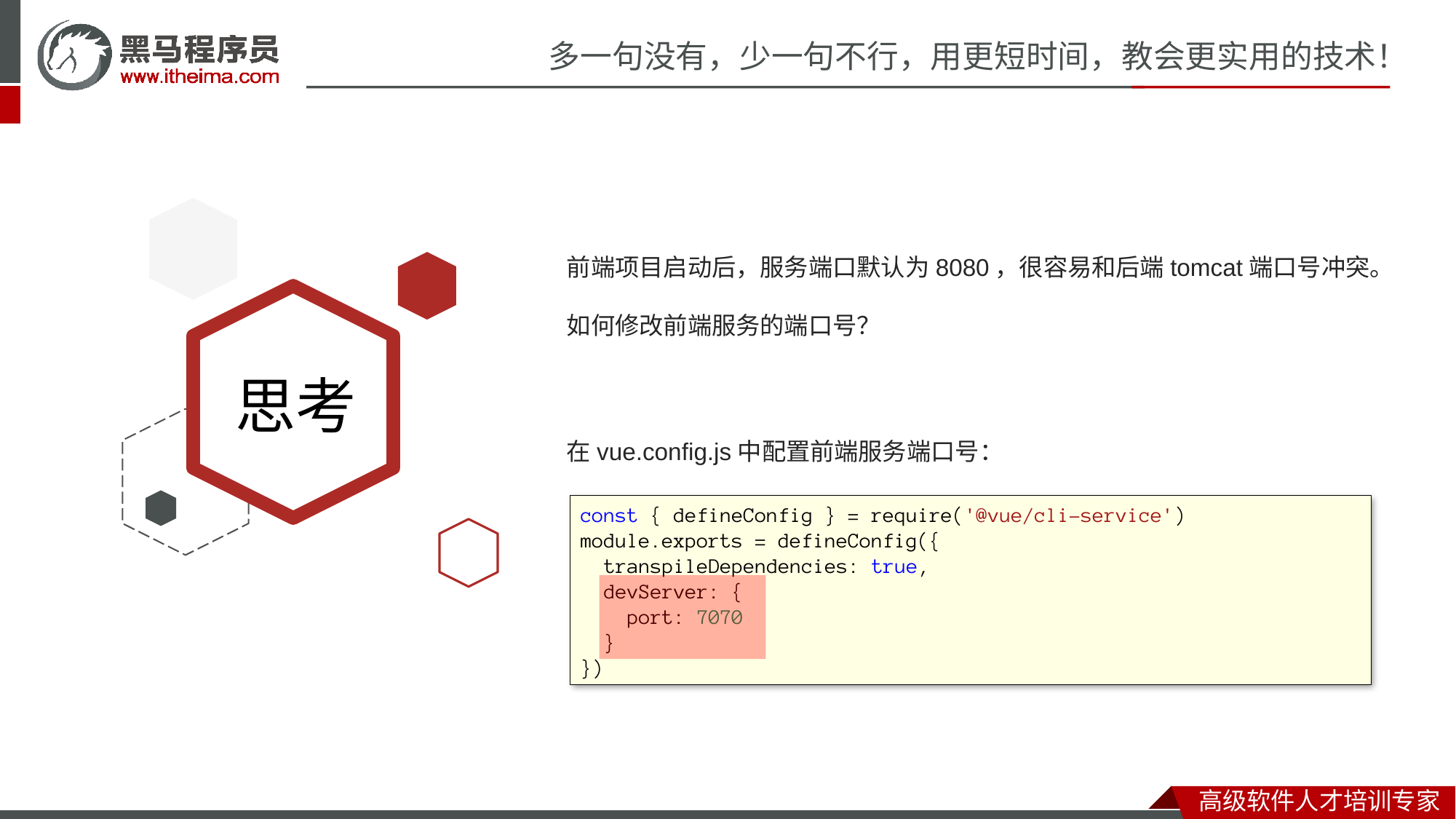

前端项目启动后，服务端口默认为8080，很容易和后端tomcat端口号冲突。如何修改前端服务的端口号？

在vue.config.js中配置前端服务端口号：
const { defineConfig } = require('@vue/cli-service')
module.exports = defineConfig({
  transpileDependencies: true,
  devServer: {
    port: 7070
  }
})